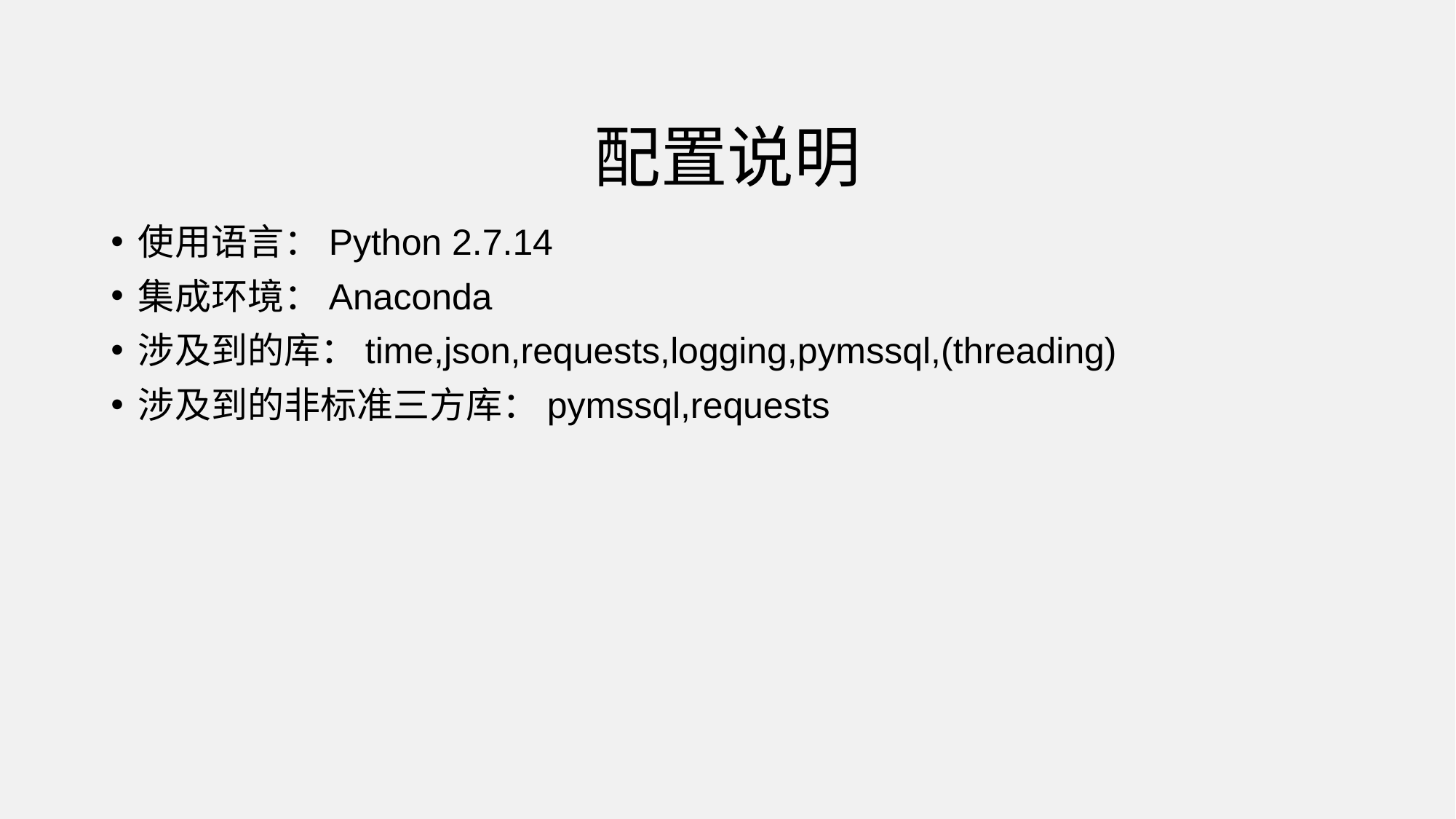

# 配置说明
使用语言：Python 2.7.14
集成环境：Anaconda
涉及到的库：time,json,requests,logging,pymssql,(threading)
涉及到的非标准三方库：pymssql,requests